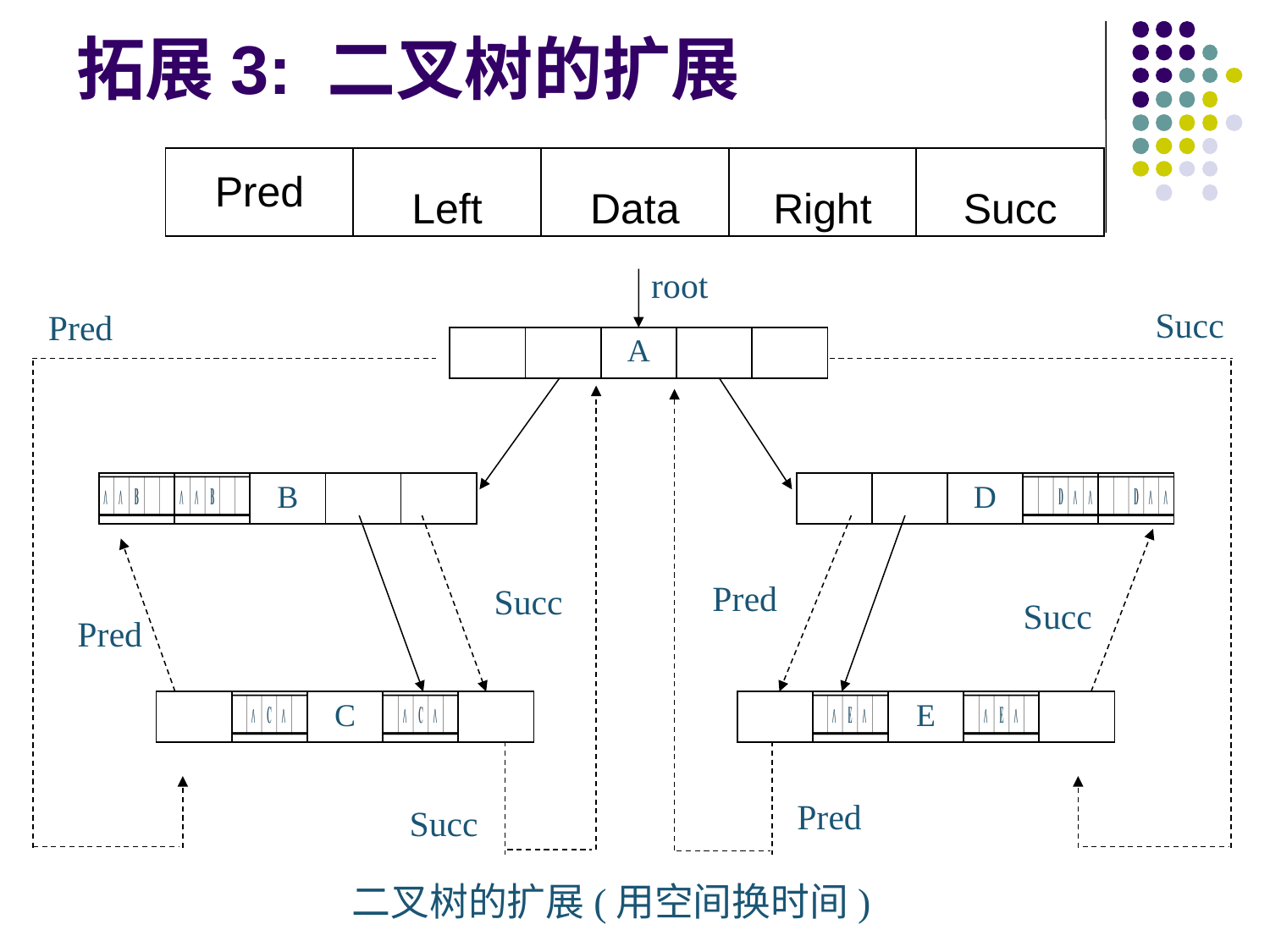

# 拓展3: 二叉树的扩展
| Pred | Left | Data | Right | Succ |
| --- | --- | --- | --- | --- |
root
Succ
Pred
|  |  | A |  |  |
| --- | --- | --- | --- | --- |
|  |  | D |  |  |
| --- | --- | --- | --- | --- |
|  |  | B |  |  |
| --- | --- | --- | --- | --- |
Pred
Succ
Succ
Pred
|  |  | C |  |  |
| --- | --- | --- | --- | --- |
|  |  | E |  |  |
| --- | --- | --- | --- | --- |
Pred
Succ
二叉树的扩展(用空间换时间)